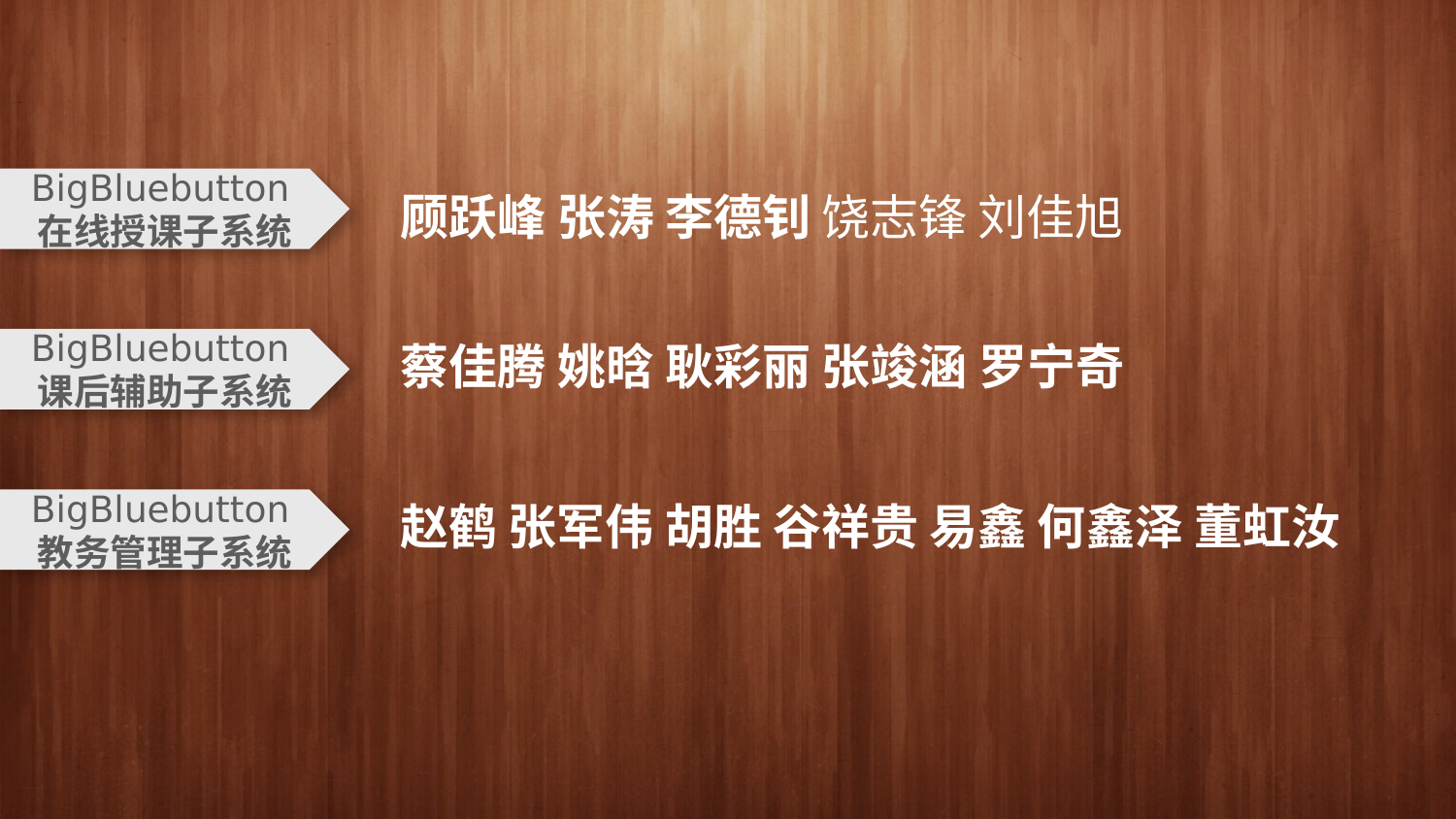

BigBluebutton在线授课子系统
顾跃峰 张涛 李德钊 饶志锋 刘佳旭
BigBluebutton课后辅助子系统
蔡佳腾 姚晗 耿彩丽 张竣涵 罗宁奇
BigBluebutton教务管理子系统
赵鹤 张军伟 胡胜 谷祥贵 易鑫 何鑫泽 董虹汝